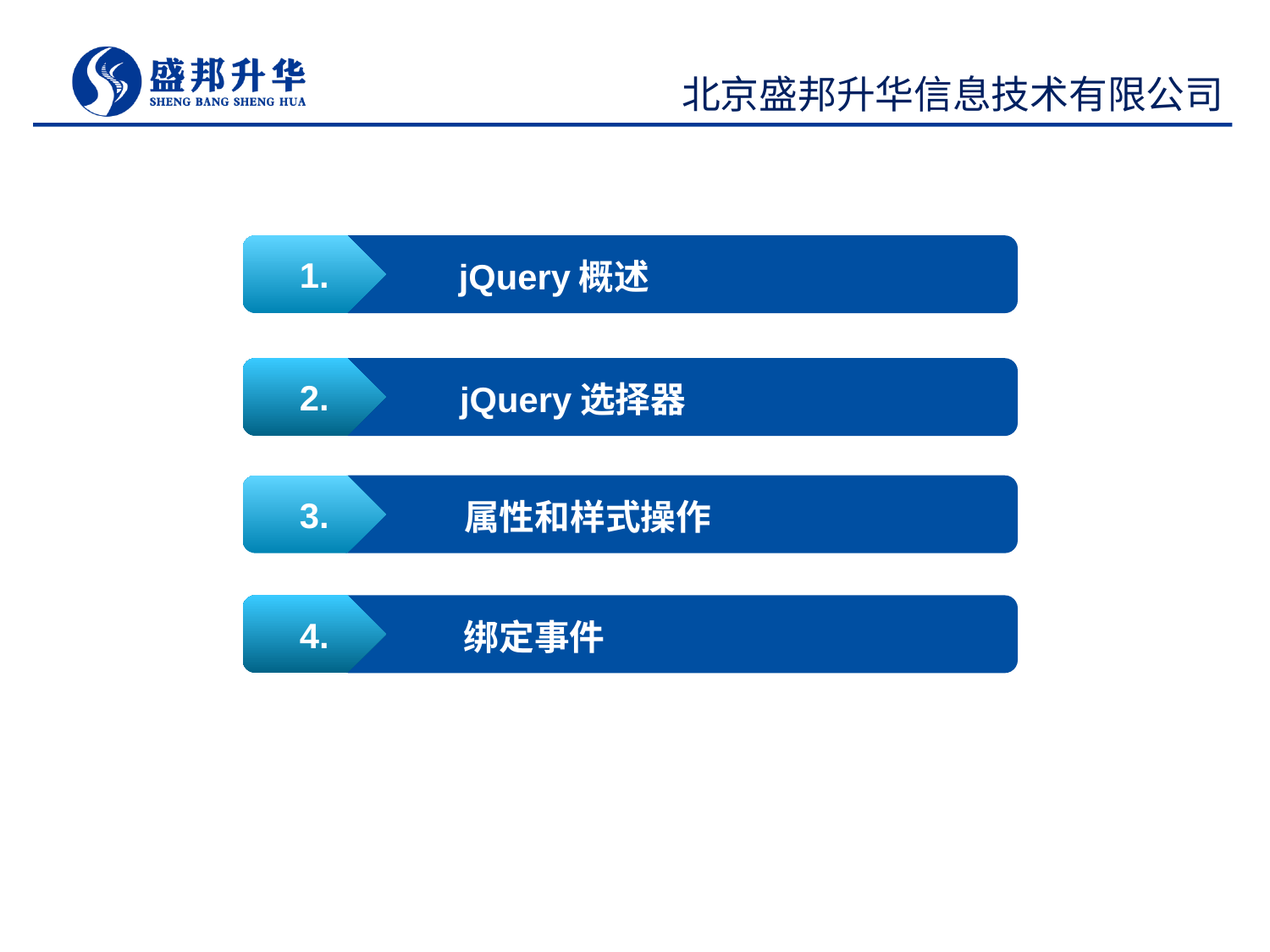

北京盛邦升华信息技术有限公司
1.

jQuery概述
2.

jQuery选择器
3.

属性和样式操作
4.

绑定事件